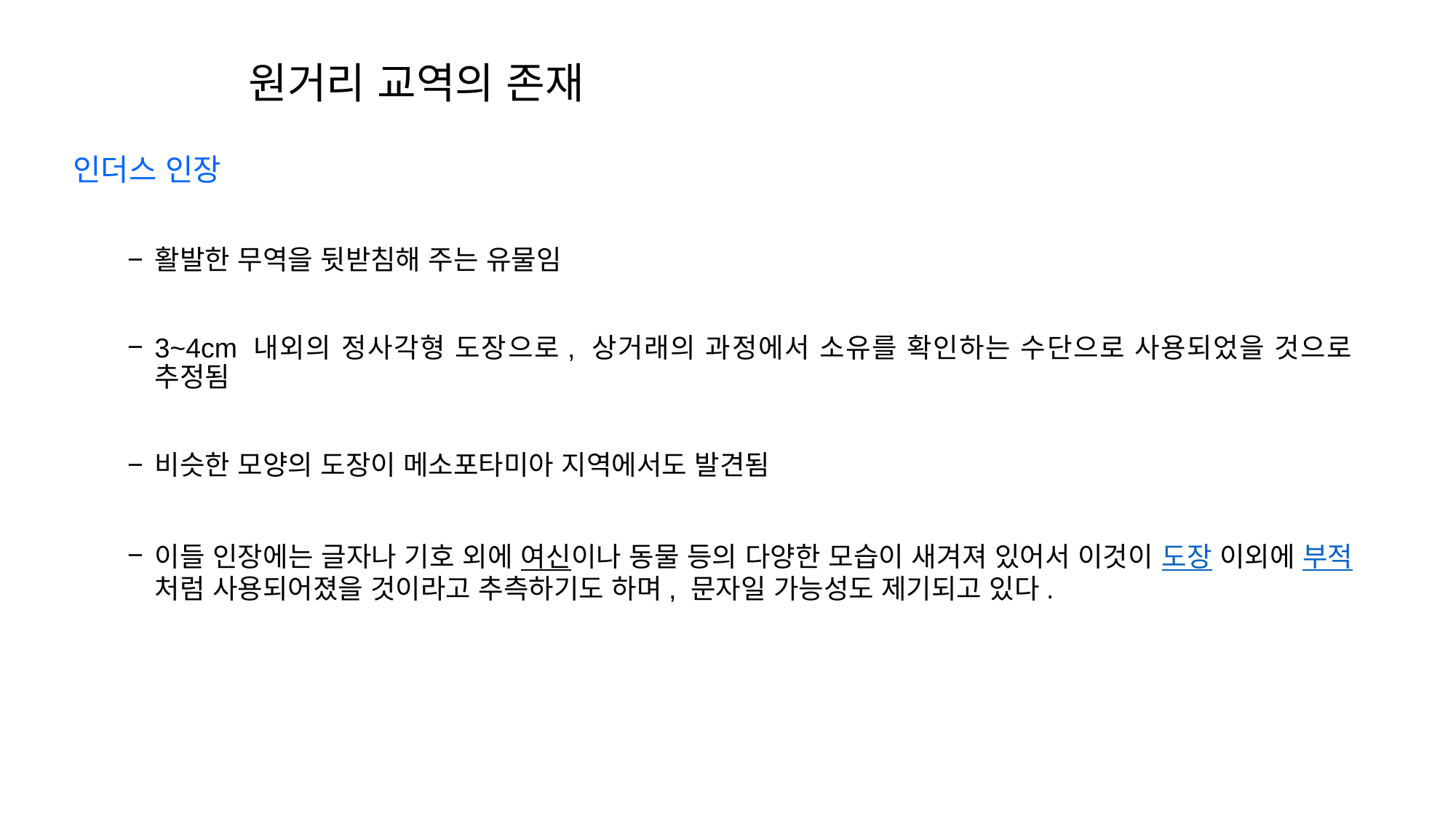

원거리 교역의 존재
인더스 인장

활발한 무역을 뒷받침해 주는 유물임

3~4cm 내외의 정사각형 도장으로, 상거래의 과정에서 소유를 확인하는 수단으로 사용되었을 것으로 추정됨

비슷한 모양의 도장이 메소포타미아 지역에서도 발견됨

이들 인장에는 글자나 기호 외에 여신이나 동물 등의 다양한 모습이 새겨져 있어서 이것이 도장 이외에 부적처럼 사용되어졌을 것이라고 추측하기도 하며, 문자일 가능성도 제기되고 있다.